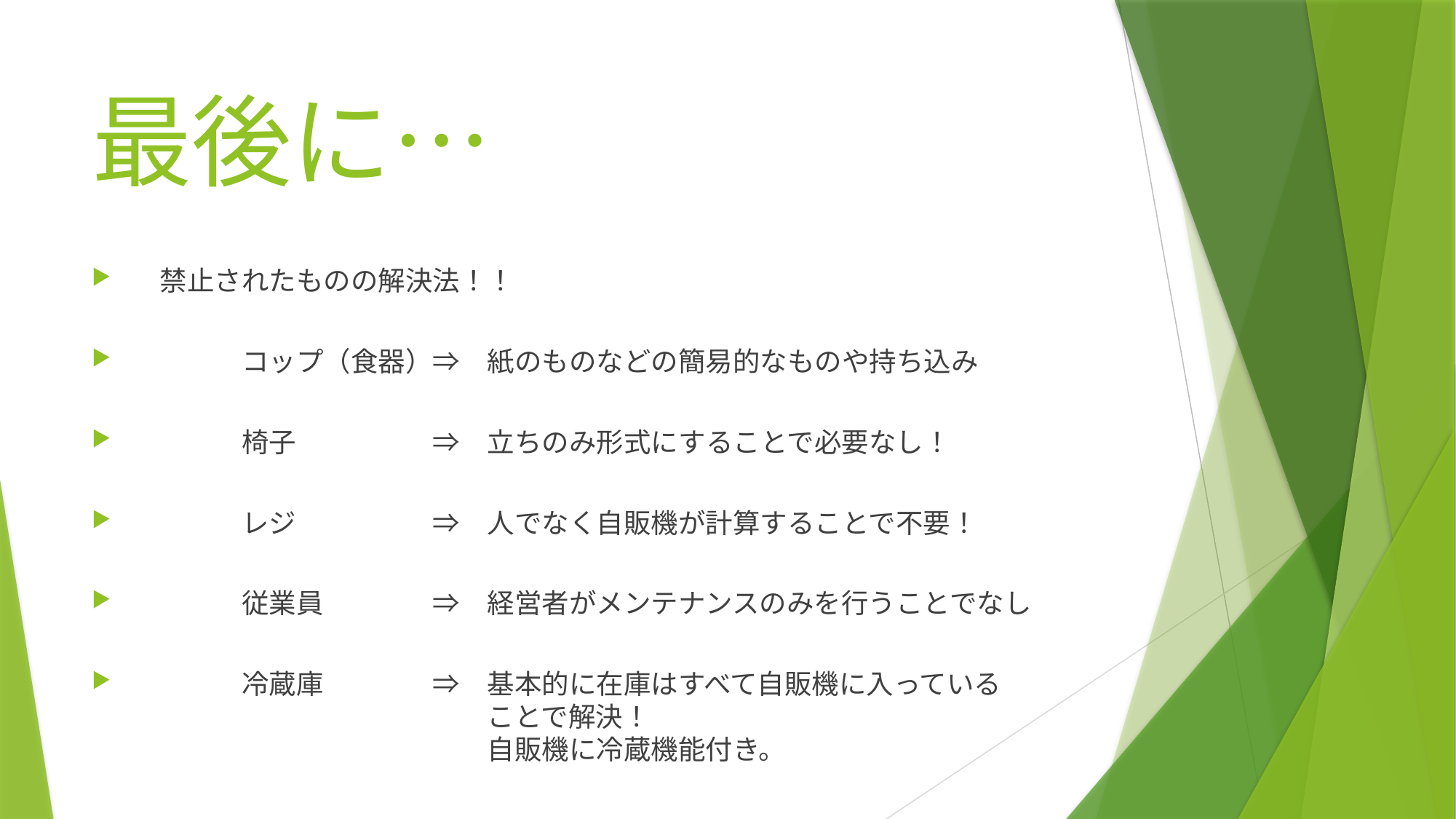

# 最後に…
　禁止されたものの解決法！！
　　　　コップ（食器）⇒　紙のものなどの簡易的なものや持ち込み
　　　　椅子　　　　　⇒　立ちのみ形式にすることで必要なし！
　　　　レジ　　　　　⇒　人でなく自販機が計算することで不要！
　　　　従業員　　　　⇒　経営者がメンテナンスのみを行うことでなし
　　　　冷蔵庫　　　　⇒　基本的に在庫はすべて自販機に入っている
　　　　　　　　　　　　　ことで解決！
　　　　　　　　　　　　　自販機に冷蔵機能付き。